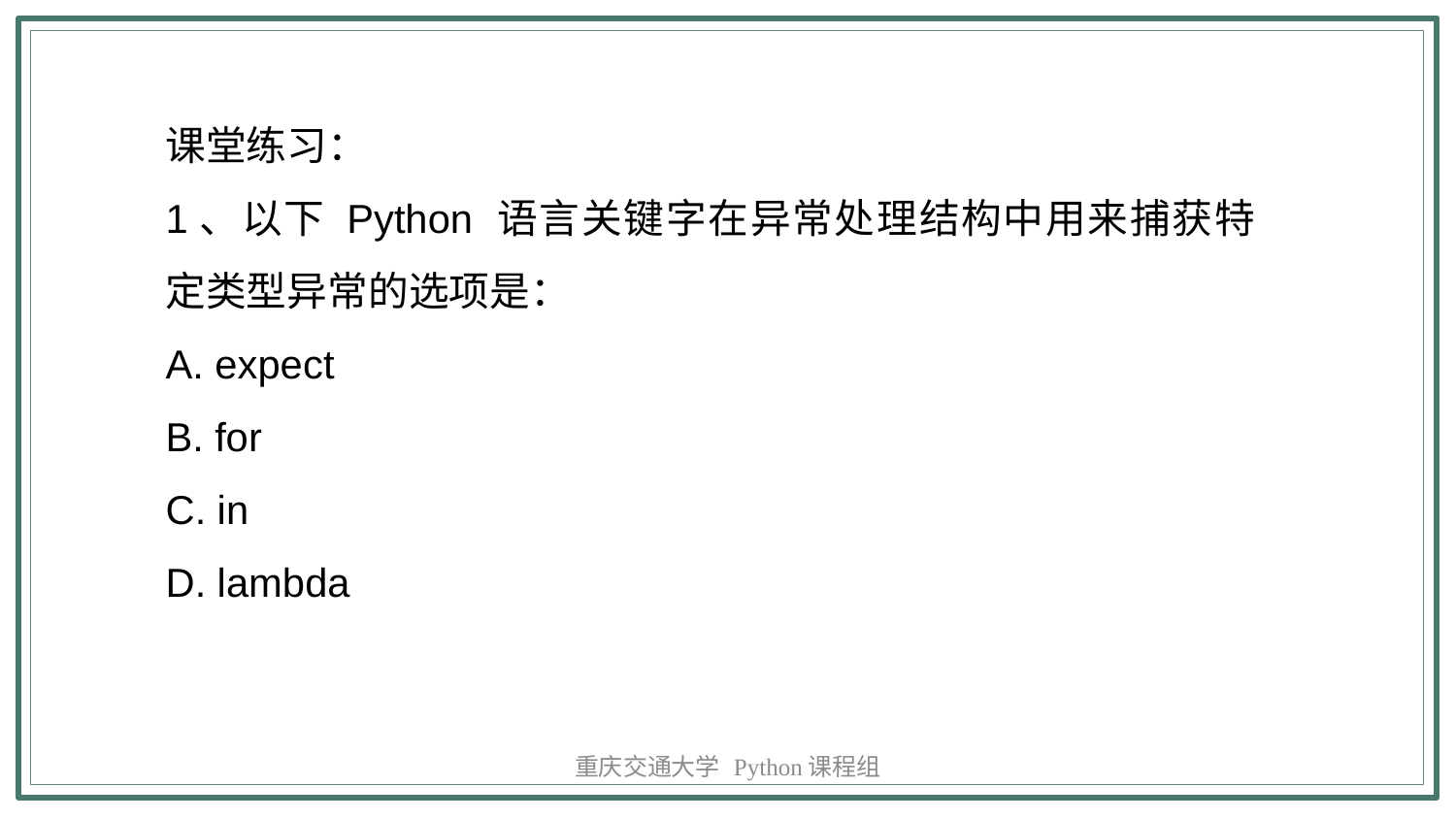

课堂练习：
1、以下 Python 语言关键字在异常处理结构中用来捕获特定类型异常的选项是：‬‬‬‬‬‬‬‬‬‬‬‬‬‬‬‬‬‬‬‬‬‬‬‬‬‬‬‬‬‬‬‬‬‬‬‬‬‬‬‬‬‬‬‬‬‬‬‬
A. expect
B. for
C. in
D. lambda
重庆交通大学 Python课程组